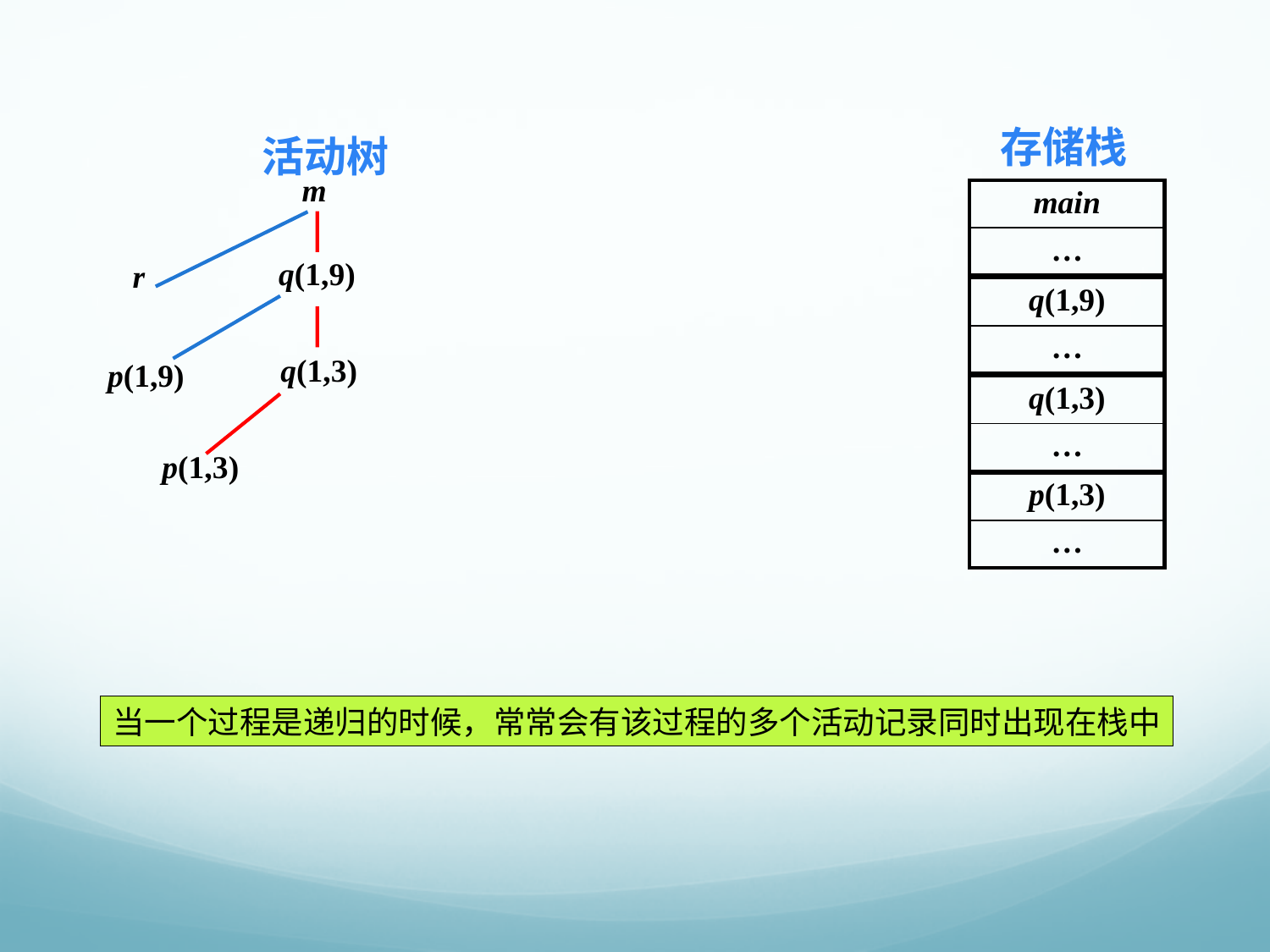

存储栈
活动树
m
| main |
| --- |
| … |

q(1,9)
r
| q(1,9) |
| --- |
| … |

q(1,3)
p(1,9)
| q(1,3) |
| --- |
| … |

p(1,3)
| p(1,3) |
| --- |
| … |
当一个过程是递归的时候，常常会有该过程的多个活动记录同时出现在栈中